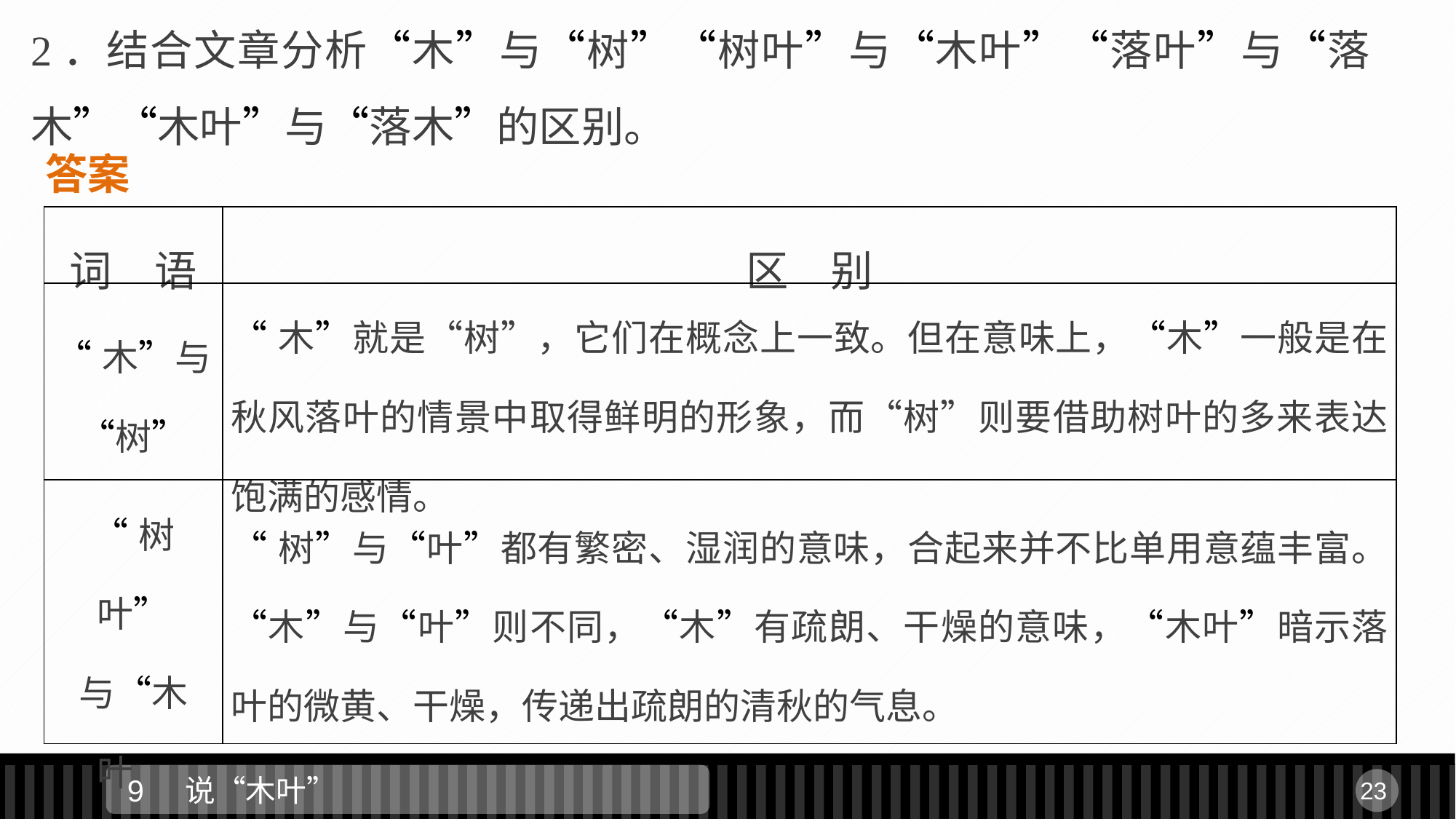

2．结合文章分析“木”与“树”“树叶”与“木叶”“落叶”与“落木”“木叶”与“落木”的区别。

答案
| 词　语 | 区　别 |
| --- | --- |
| “木”与“树” | “木”就是“树”，它们在概念上一致。但在意味上，“木”一般是在秋风落叶的情景中取得鲜明的形象，而“树”则要借助树叶的多来表达饱满的感情。 |
| “树 叶” 与“木 叶” | “树”与“叶”都有繁密、湿润的意味，合起来并不比单用意蕴丰富。“木”与“叶”则不同，“木”有疏朗、干燥的意味，“木叶”暗示落叶的微黄、干燥，传递出疏朗的清秋的气息。 |